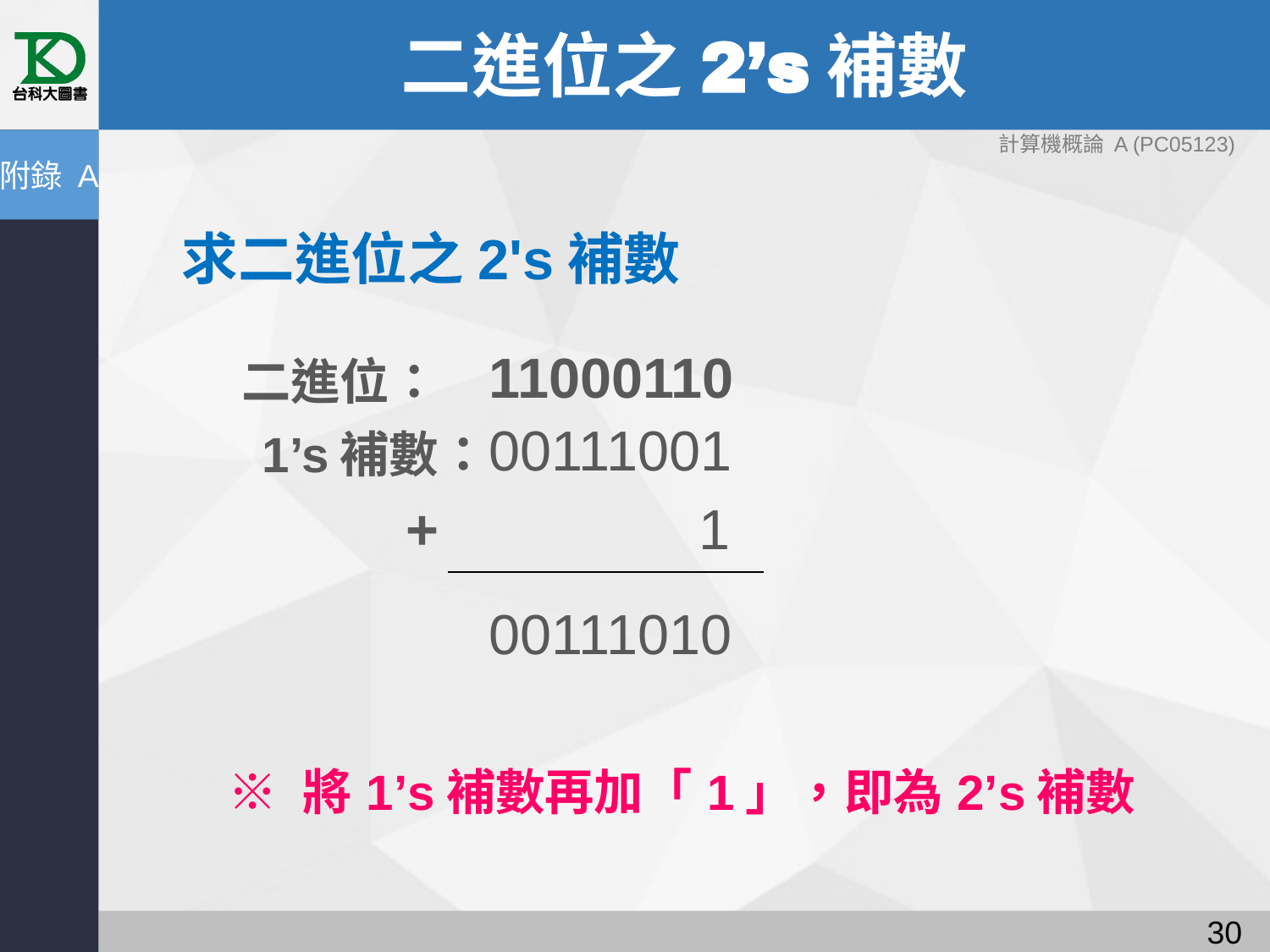

# 二進位之2’s補數
計算機概論 A (PC05123)
附錄 A
求二進位之2's補數
| 二進位： | 11000110 |  |
| --- | --- | --- |
| 1’s補數： | 00111001 |  |
| + | 1 |  |
|  | 00111010 |  |
| ※ 將1’s補數再加「1」，即為2’s補數 |  |  |
30